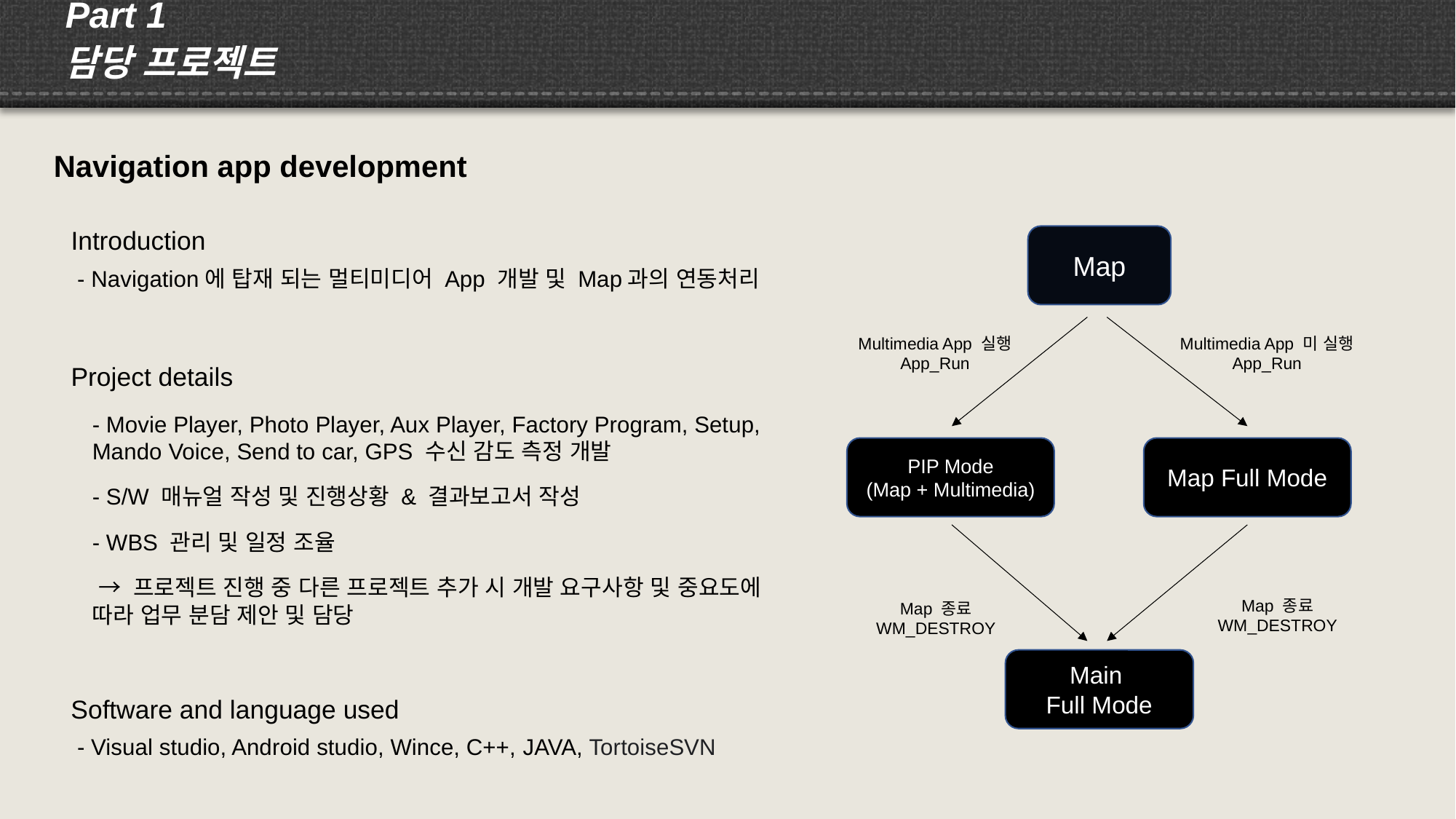

Part 1
담당 프로젝트

Navigation app development
Introduction
 - Navigation에 탑재 되는 멀티미디어 App 개발 및 Map과의 연동처리
Map
Multimedia App 실행
App_Run
Multimedia App 미 실행
App_Run
PIP Mode
(Map + Multimedia)
Map Full Mode
Map 종료
WM_DESTROY
Map 종료
WM_DESTROY
Main
Full Mode
Project details
- Movie Player, Photo Player, Aux Player, Factory Program, Setup, Mando Voice, Send to car, GPS 수신 감도 측정 개발
- S/W 매뉴얼 작성 및 진행상황 & 결과보고서 작성
- WBS 관리 및 일정 조율
 → 프로젝트 진행 중 다른 프로젝트 추가 시 개발 요구사항 및 중요도에 따라 업무 분담 제안 및 담당
Software and language used
 - Visual studio, Android studio, Wince, C++, JAVA, TortoiseSVN